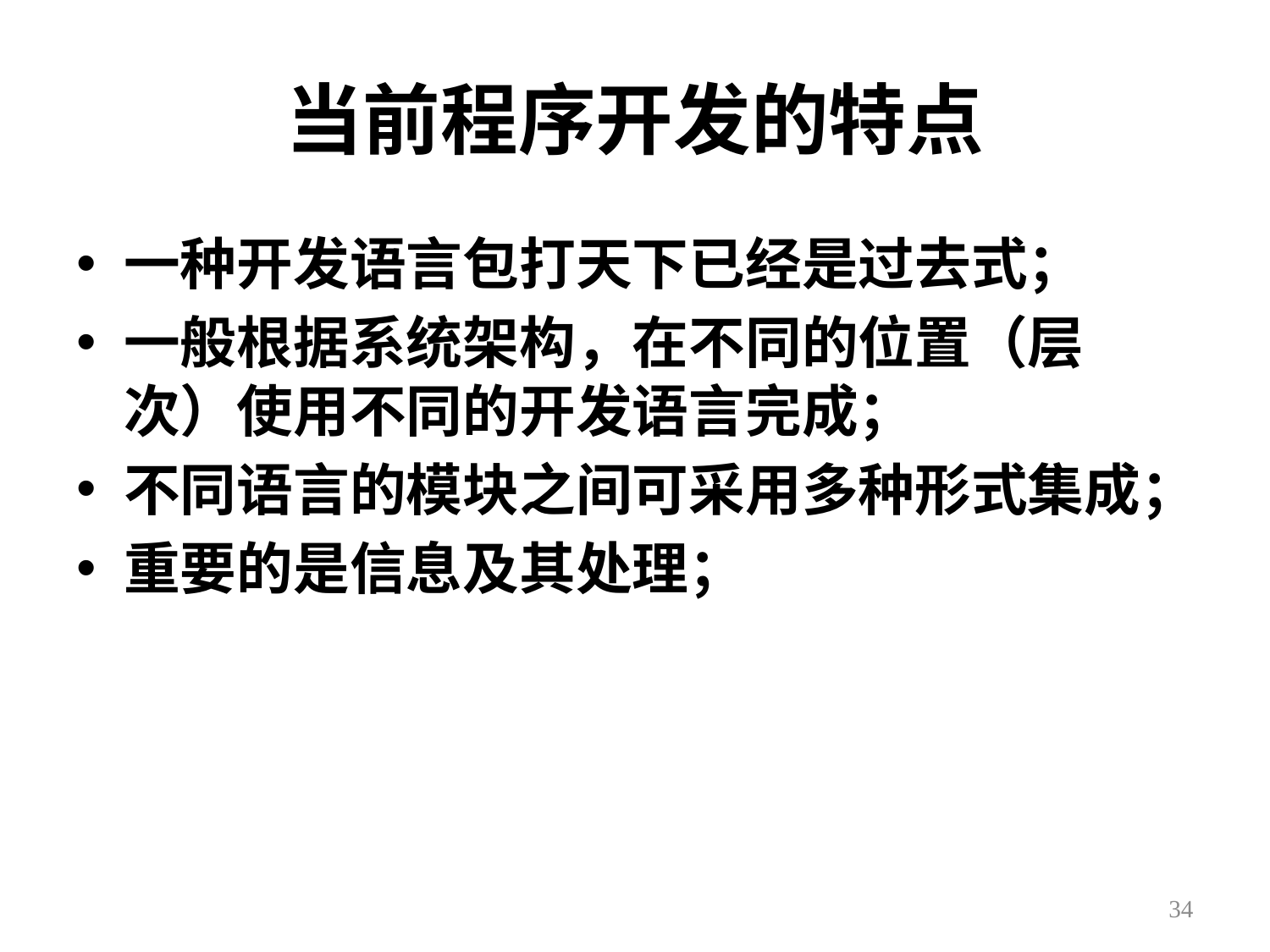

# 当前程序开发的特点
一种开发语言包打天下已经是过去式；
一般根据系统架构，在不同的位置（层次）使用不同的开发语言完成；
不同语言的模块之间可采用多种形式集成；
重要的是信息及其处理；

34